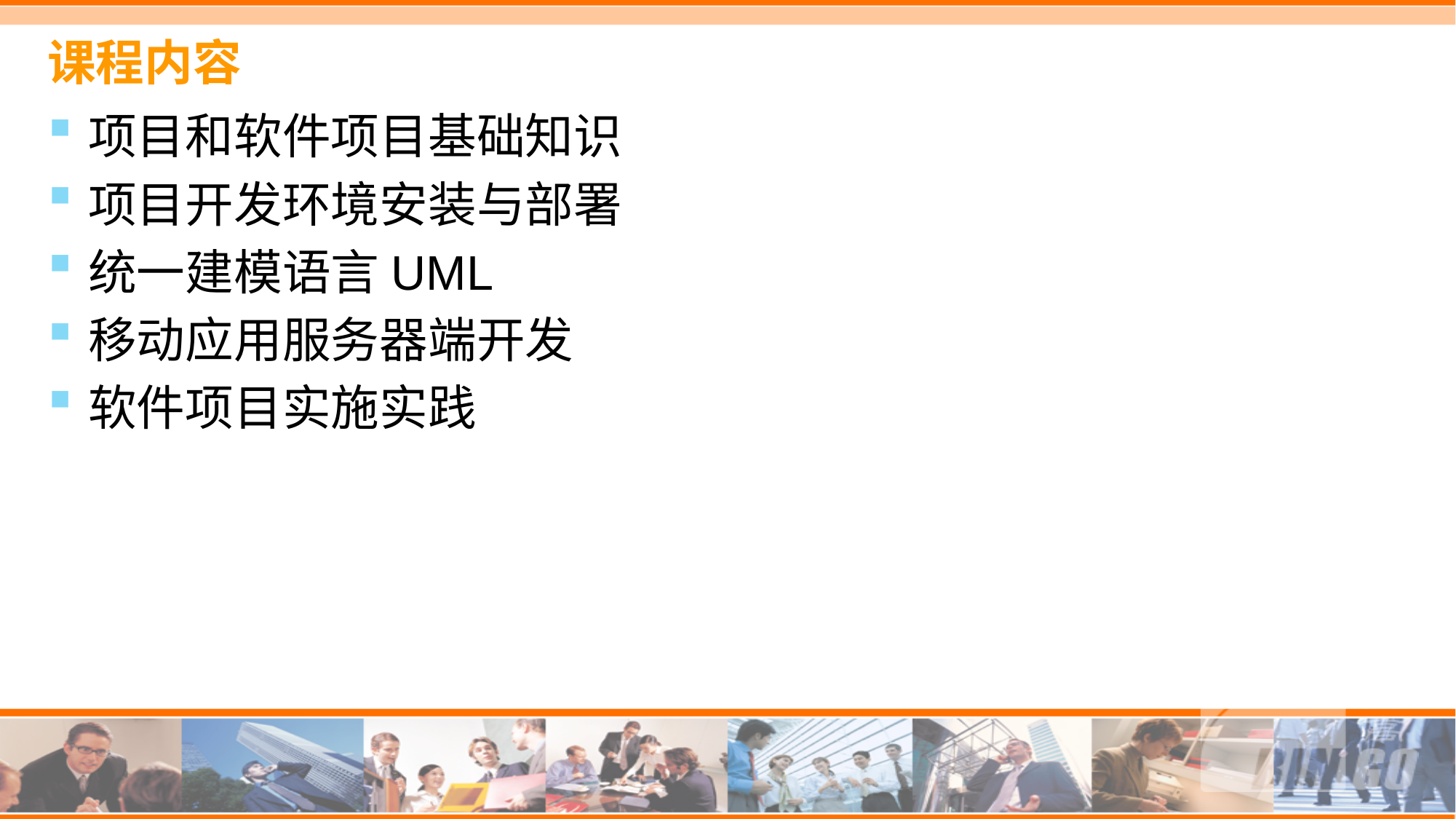

# 课程内容
项目和软件项目基础知识
项目开发环境安装与部署
统一建模语言UML
移动应用服务器端开发
软件项目实施实践